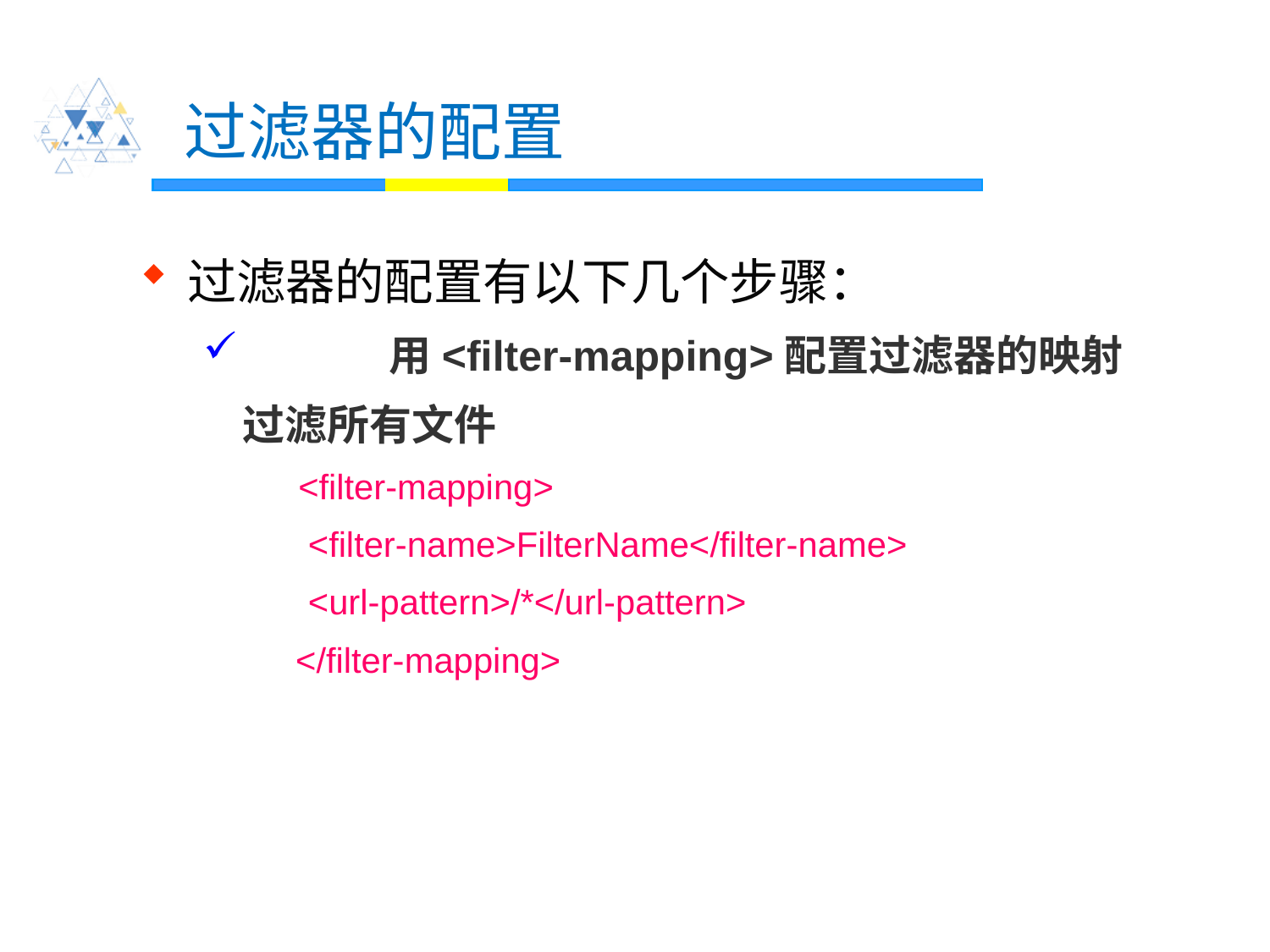

# 过滤器的配置
过滤器的配置有以下几个步骤：
 	 用<filter-mapping>配置过滤器的映射
    	过滤所有文件
	<filter-mapping>
	 <filter-name>FilterName</filter-name>
	 <url-pattern>/*</url-pattern>
   </filter-mapping>